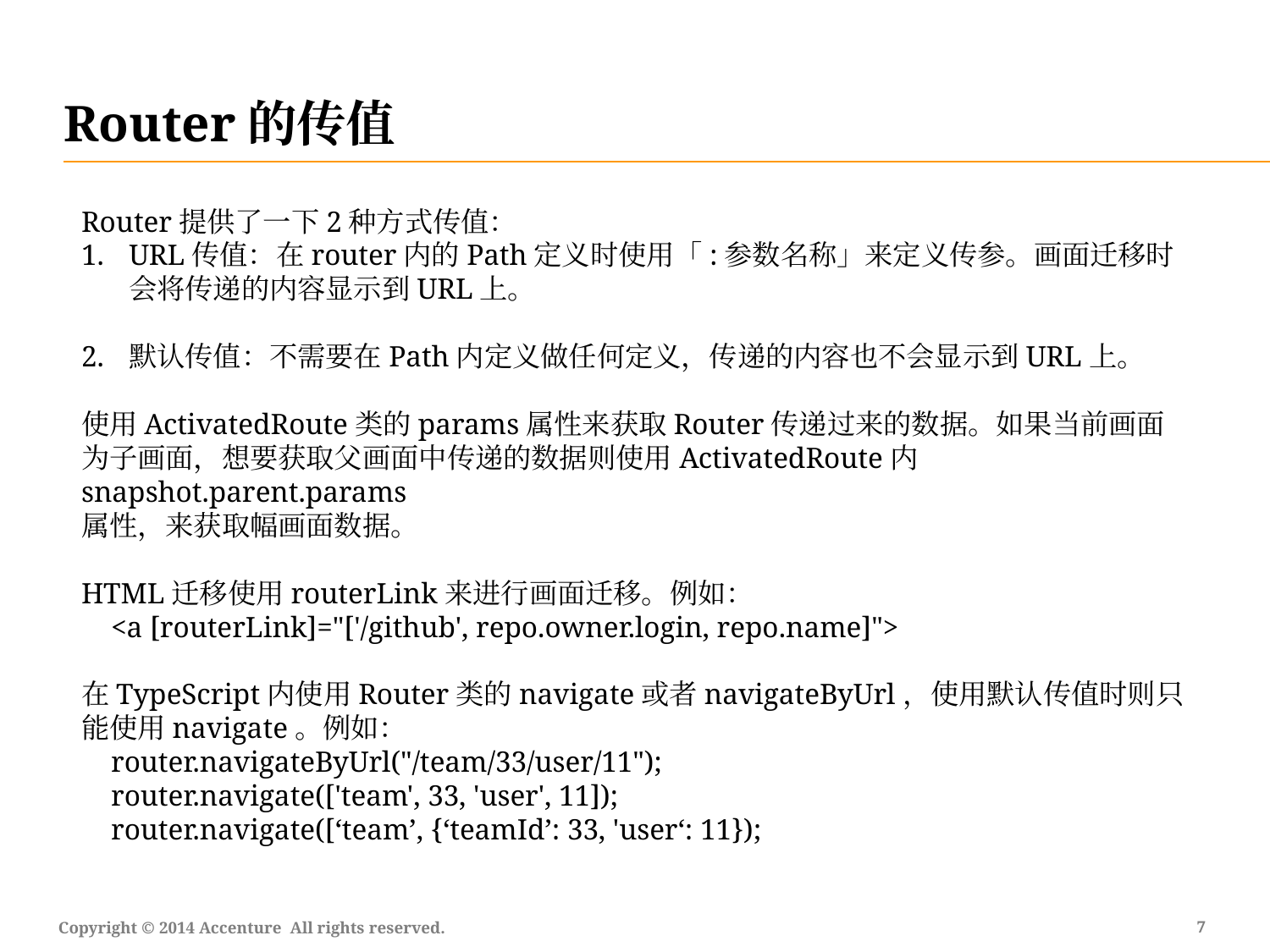

Router的传值
Router提供了一下2种方式传值：
URL传值：在router内的Path定义时使用「:参数名称」来定义传参。画面迁移时会将传递的内容显示到URL上。

默认传值：不需要在Path内定义做任何定义，传递的内容也不会显示到URL上。

使用ActivatedRoute类的params属性来获取Router传递过来的数据。如果当前画面为子画面，想要获取父画面中传递的数据则使用ActivatedRoute内snapshot.parent.params
属性，来获取幅画面数据。

HTML迁移使用routerLink来进行画面迁移。例如：
    <a [routerLink]="['/github', repo.owner.login, repo.name]">

在TypeScript内使用Router类的navigate或者navigateByUrl，使用默认传值时则只能使用navigate。例如：
    router.navigateByUrl("/team/33/user/11");
    router.navigate(['team', 33, 'user', 11]);
    router.navigate([‘team’, {‘teamId’: 33, 'user‘: 11});

7
Copyright © 2014 Accenture  All rights reserved.